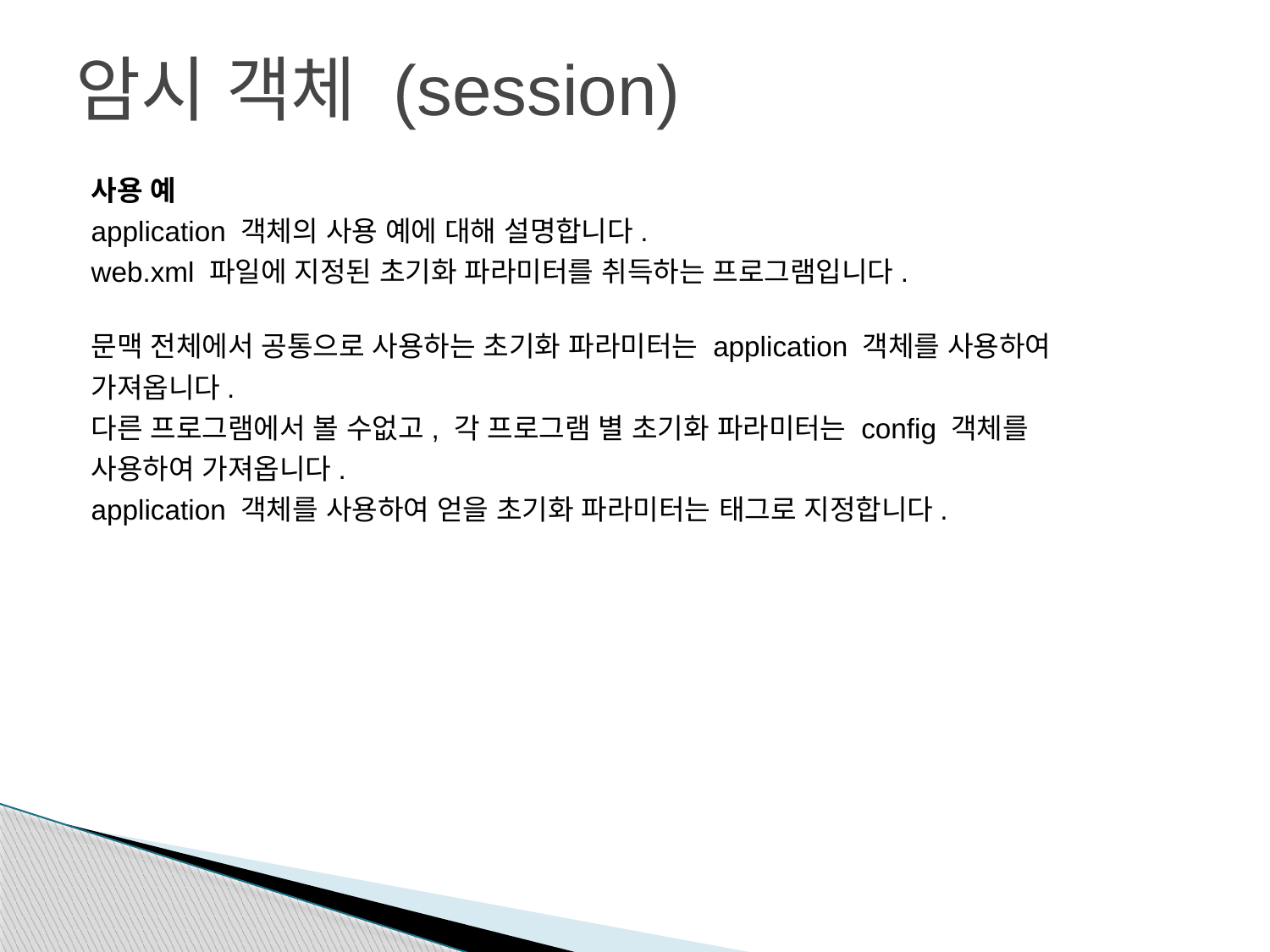

# 암시 객체 (session)
사용 예
application 객체의 사용 예에 대해 설명합니다.
web.xml 파일에 지정된 초기화 파라미터를 취득하는 프로그램입니다.
문맥 전체에서 공통으로 사용하는 초기화 파라미터는 application 객체를 사용하여
가져옵니다.
다른 프로그램에서 볼 수없고, 각 프로그램 별 초기화 파라미터는 config 객체를
사용하여 가져옵니다.
application 객체를 사용하여 얻을 초기화 파라미터는 태그로 지정합니다.